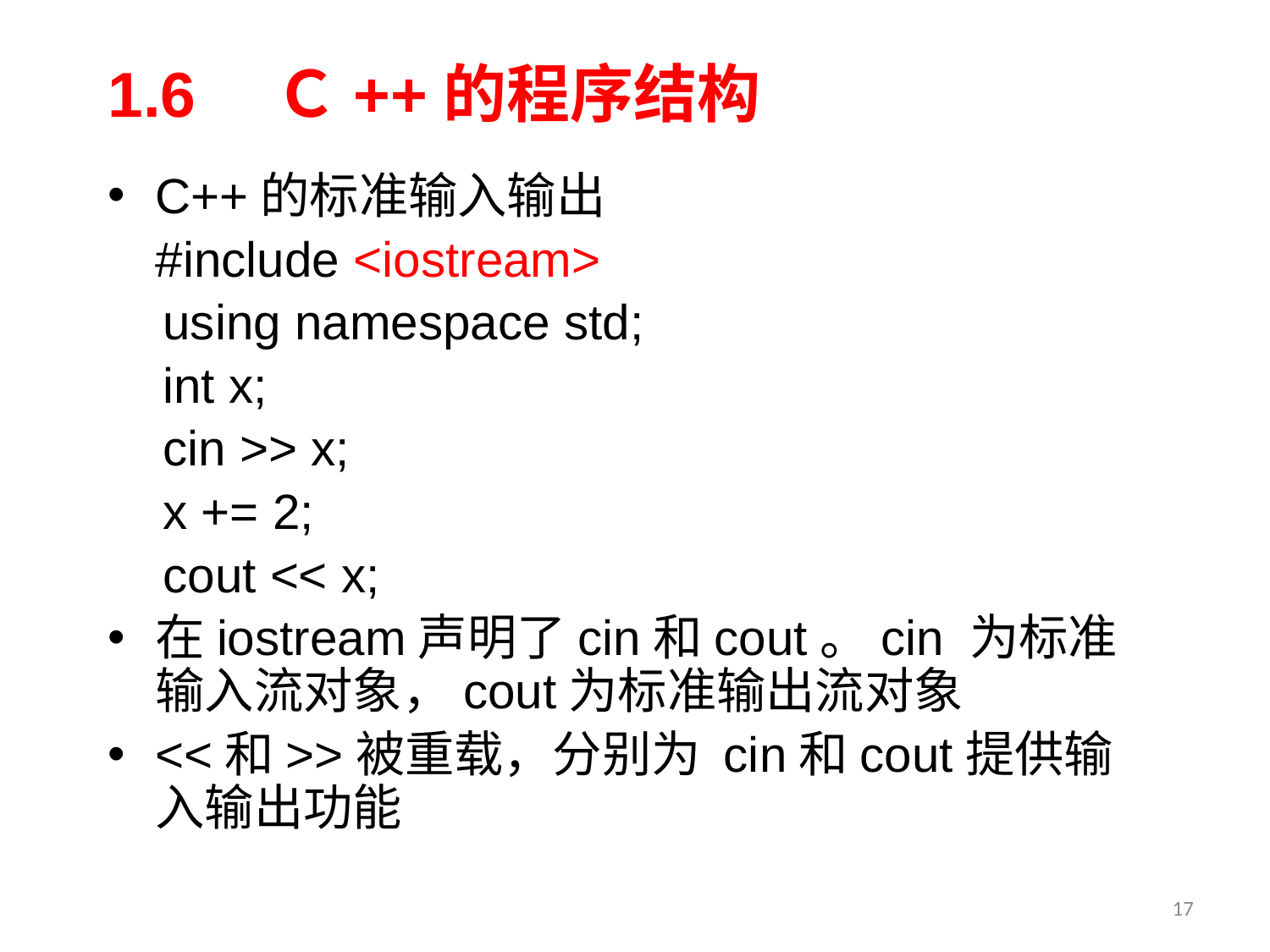

# 1.6　Ｃ++的程序结构
C++的标准输入输出
	#include <iostream>
    using namespace std;
    int x;
    cin >> x;
    x += 2;
    cout << x;
在iostream声明了cin和cout。cin 为标准输入流对象，cout为标准输出流对象
<<和>>被重载，分别为 cin和cout提供输入输出功能

17